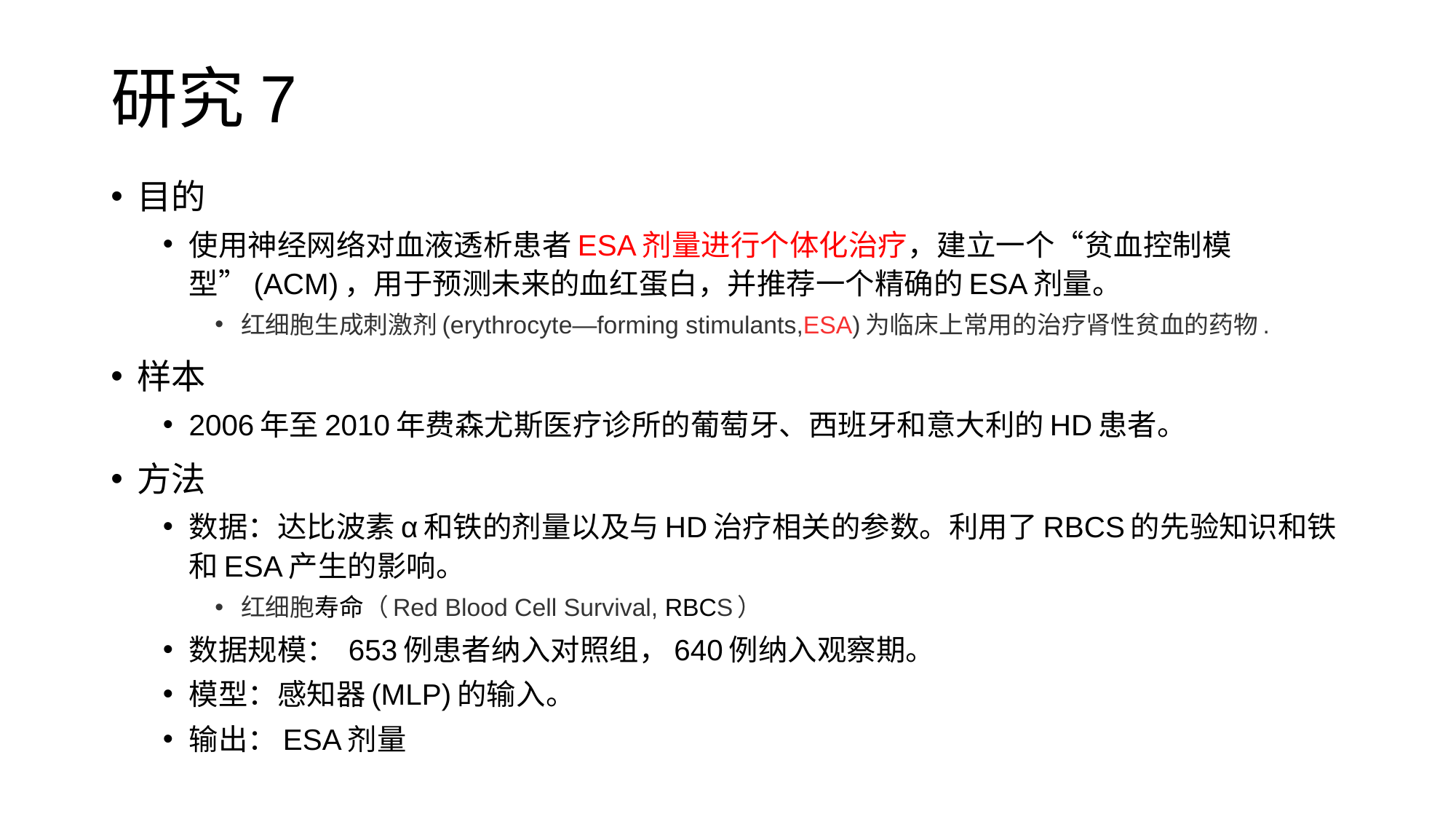

# 研究7
目的
使用神经网络对血液透析患者ESA剂量进行个体化治疗，建立一个“贫血控制模型”(ACM)，用于预测未来的血红蛋白，并推荐一个精确的ESA剂量。
红细胞生成刺激剂(erythrocyte—forming stimulants,ESA)为临床上常用的治疗肾性贫血的药物.
样本
2006年至2010年费森尤斯医疗诊所的葡萄牙、西班牙和意大利的HD患者。
方法
数据：达比波素α和铁的剂量以及与HD治疗相关的参数。利用了RBCS的先验知识和铁和ESA产生的影响。
红细胞寿命（Red Blood Cell Survival, RBCS）
数据规模： 653例患者纳入对照组，640例纳入观察期。
模型：感知器(MLP)的输入。
输出：ESA剂量